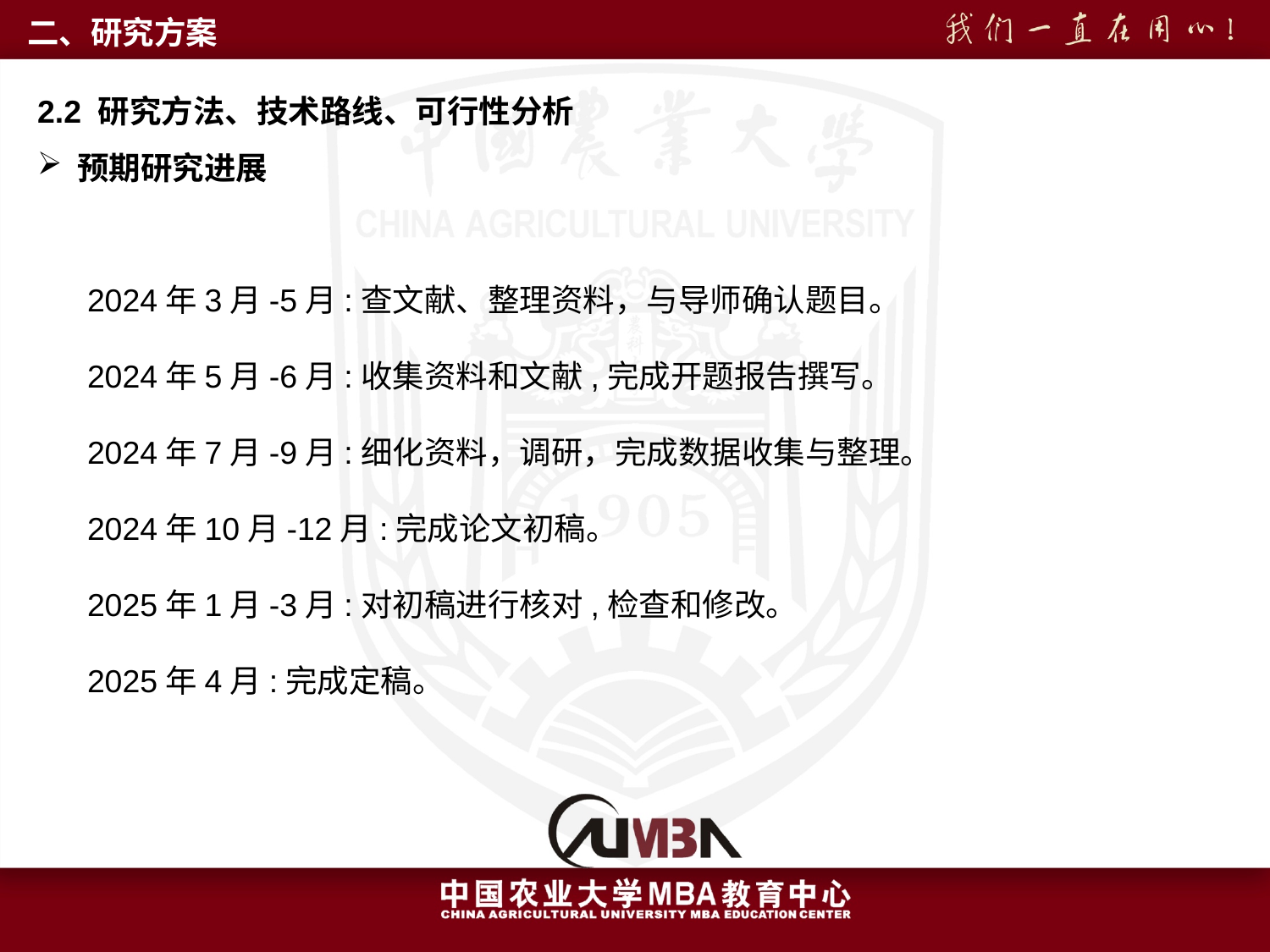

二、研究方案
2.2 研究方法、技术路线、可行性分析
预期研究进展
2024年3月-5月:查文献、整理资料，与导师确认题目。
2024年5月-6月:收集资料和文献,完成开题报告撰写。
2024年7月-9月:细化资料，调研，完成数据收集与整理。
2024年10月-12月:完成论文初稿。
2025年1月-3月:对初稿进行核对,检查和修改。
2025年4月:完成定稿。